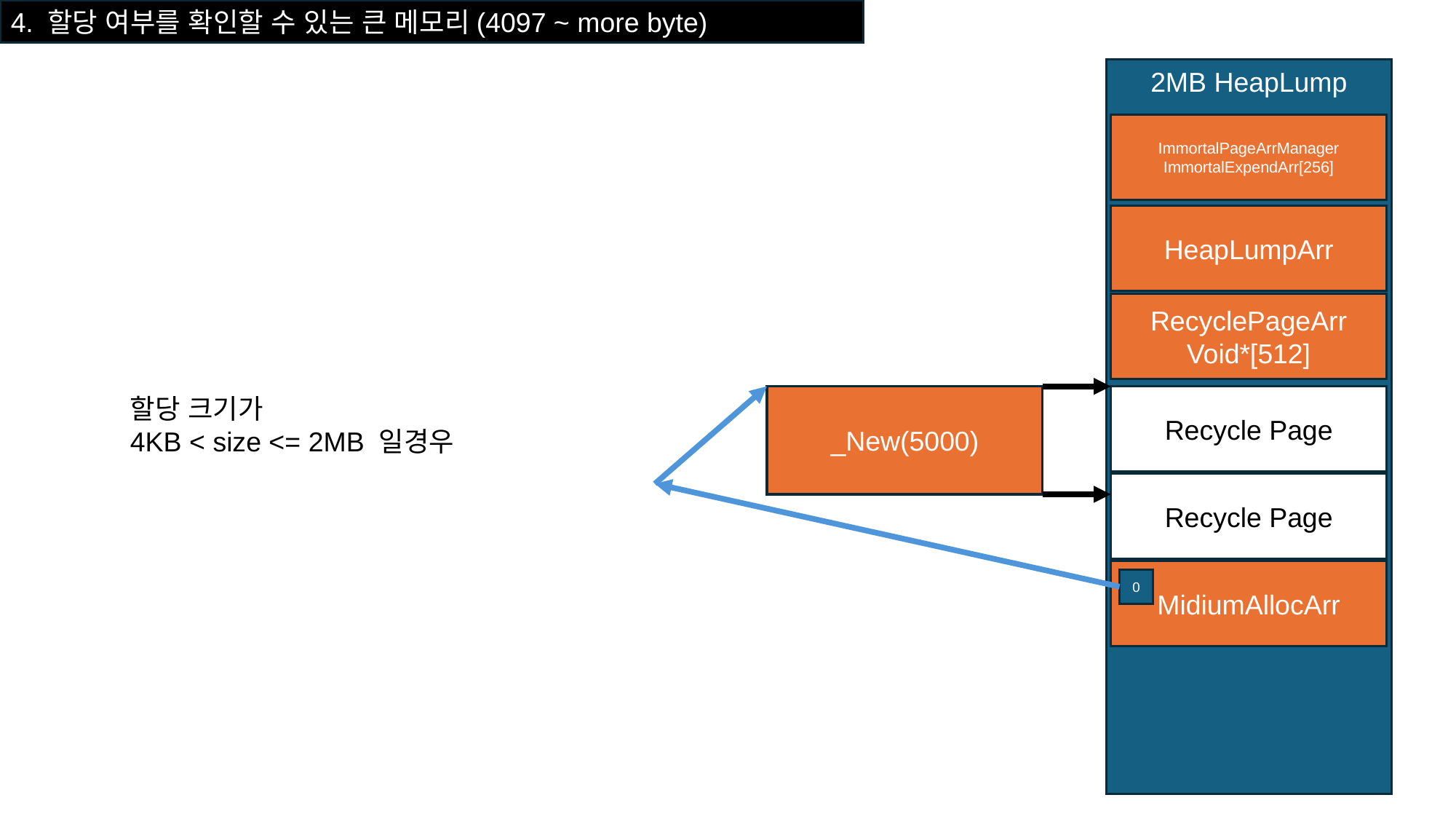

4. 할당 여부를 확인할 수 있는 큰 메모리(4097 ~ more byte)
2MB HeapLump
ImmortalPageArrManager
ImmortalExpendArr[256]
HeapLumpArr
RecyclePageArr
Void*[512]
할당 크기가
4KB < size <= 2MB 일경우
_New(5000)
Recycle Page
Recycle Page
MidiumAllocArr
0